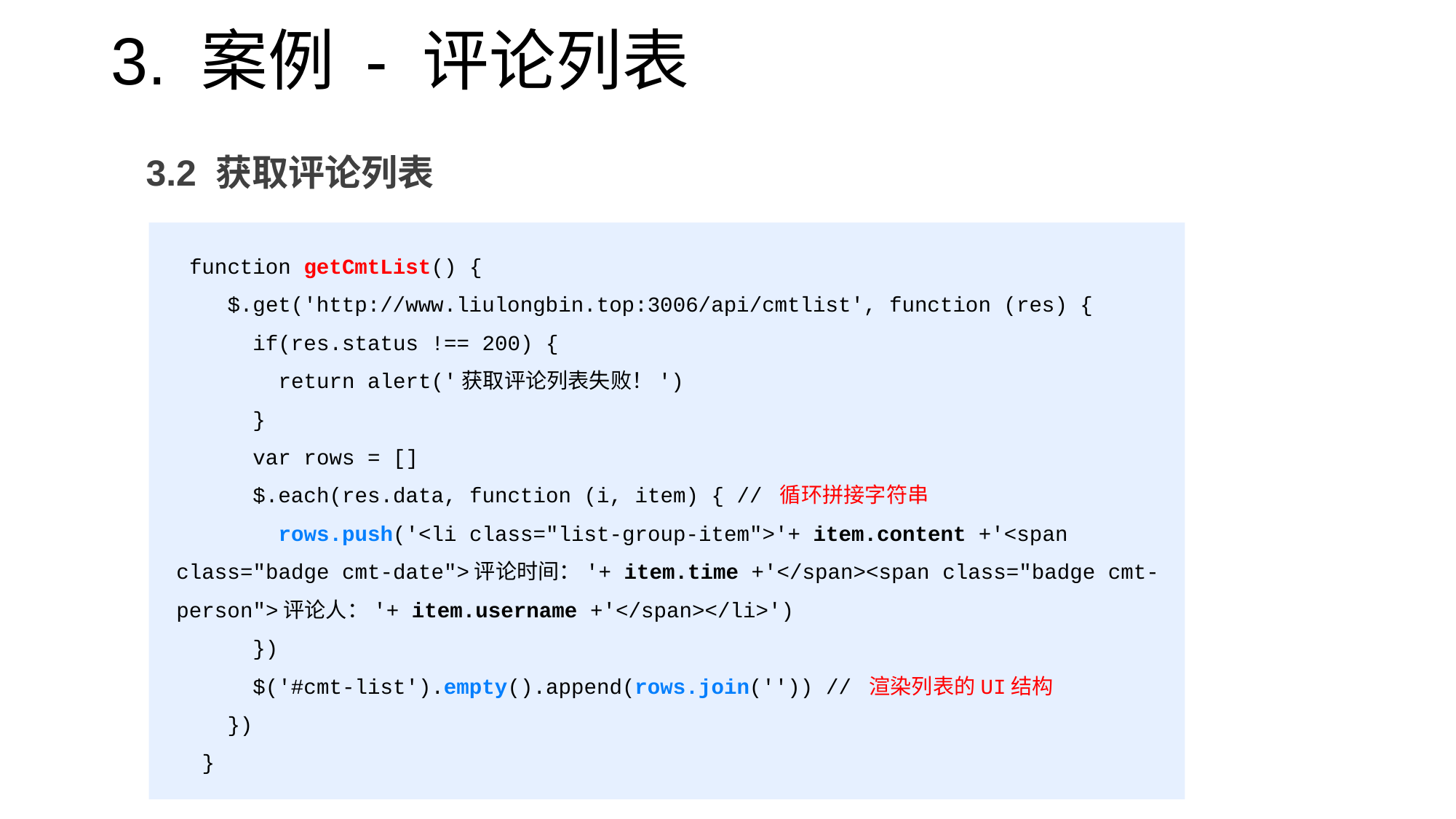

# 3. 案例 - 评论列表
3.2 获取评论列表

 function getCmtList() {
    $.get('http://www.liulongbin.top:3006/api/cmtlist', function (res) {
      if(res.status !== 200) {
        return alert('获取评论列表失败！')
      }
      var rows = []
      $.each(res.data, function (i, item) { // 循环拼接字符串
        rows.push('<li class="list-group-item">'+ item.content +'<span class="badge cmt-date">评论时间：'+ item.time +'</span><span class="badge cmt-person">评论人：'+ item.username +'</span></li>')
      })
      $('#cmt-list').empty().append(rows.join('')) // 渲染列表的UI结构
    })
  }